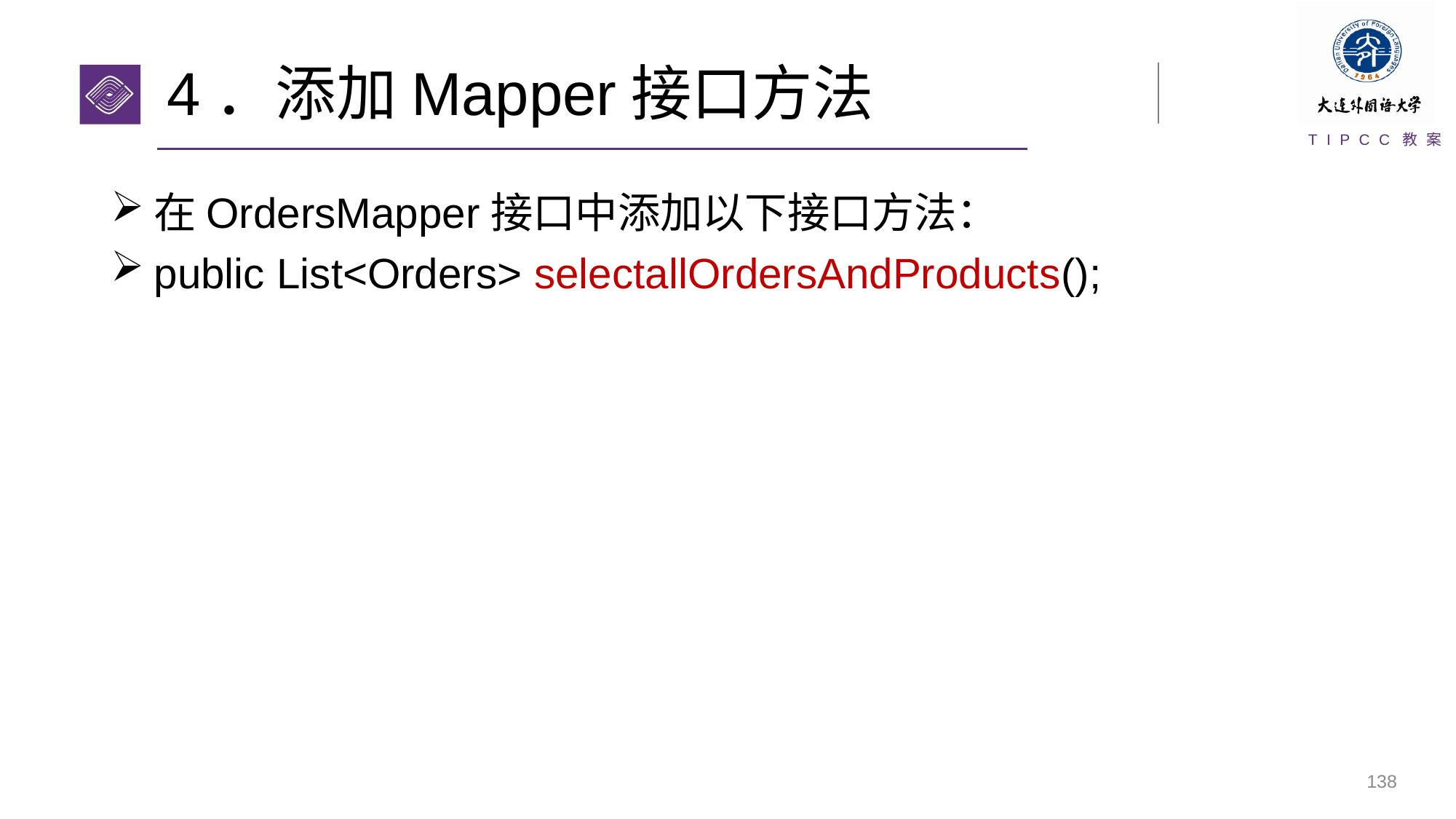

# 4．添加Mapper接口方法
在OrdersMapper接口中添加以下接口方法：
public List<Orders> selectallOrdersAndProducts();

138